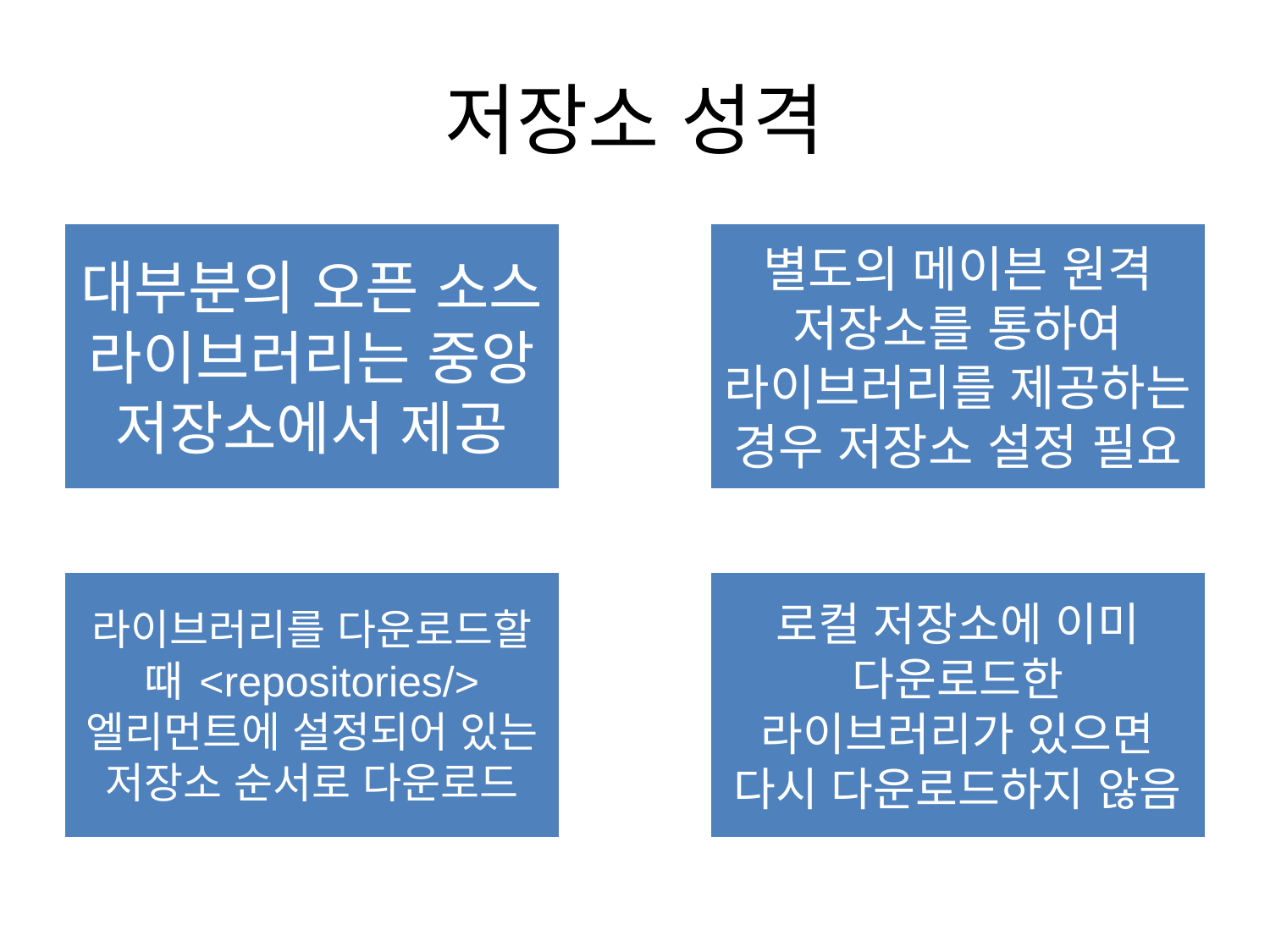

# 저장소 성격
대부분의 오픈 소스 라이브러리는 중앙 저장소에서 제공
별도의 메이븐 원격 저장소를 통하여 라이브러리를 제공하는 경우 저장소 설정 필요
라이브러리를 다운로드할 때 <repositories/> 엘리먼트에 설정되어 있는 저장소 순서로 다운로드
로컬 저장소에 이미 다운로드한 라이브러리가 있으면 다시 다운로드하지 않음